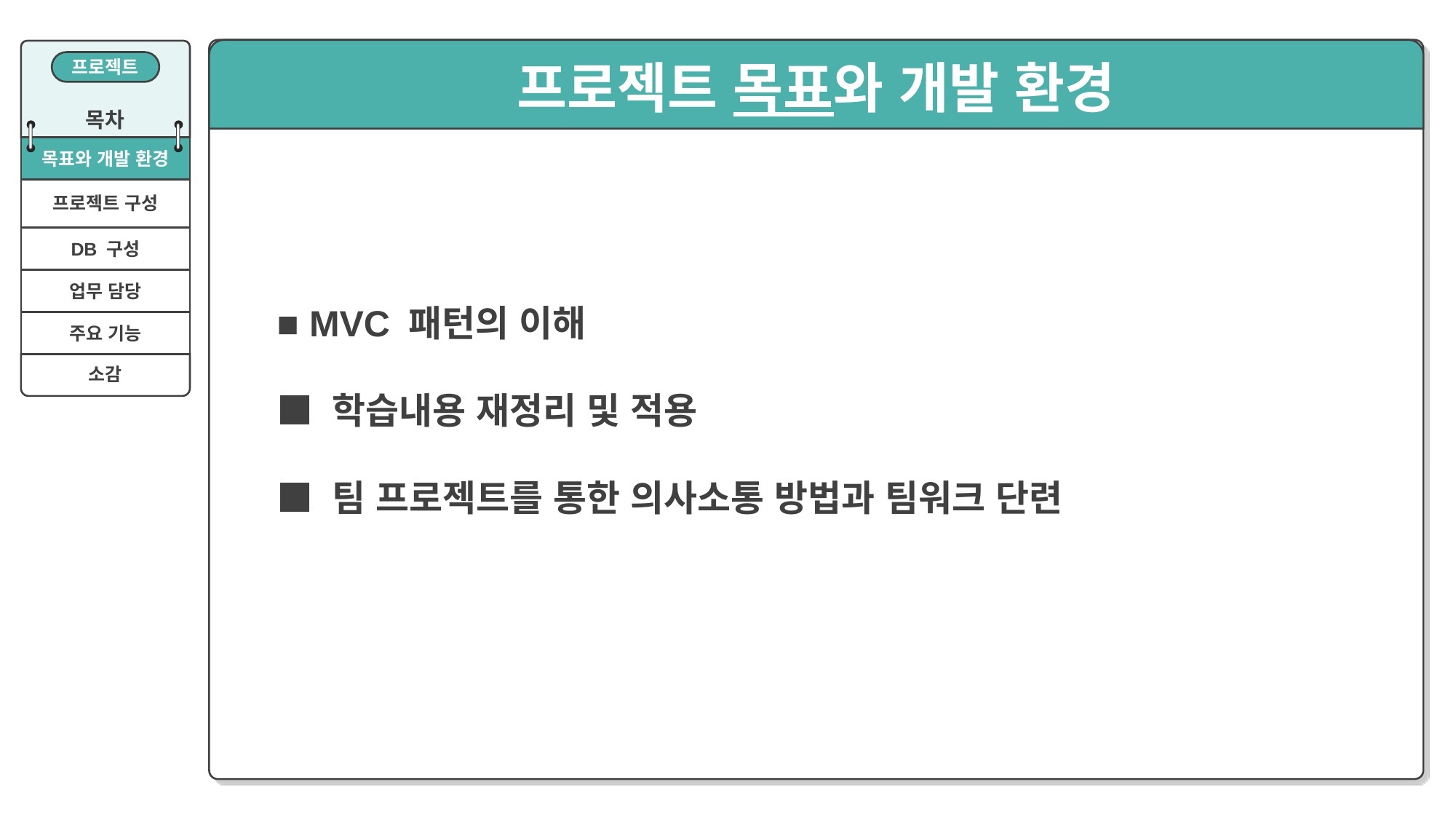

■ MVC 패턴의 이해

■ 학습내용 재정리 및 적용

■ 팀 프로젝트를 통한 의사소통 방법과 팀워크 단련
프로젝트 목표와 개발 환경
목차
프로젝트

목표와 개발 환경
프로젝트 구성
DB 구성
업무 담당
주요 기능
소감